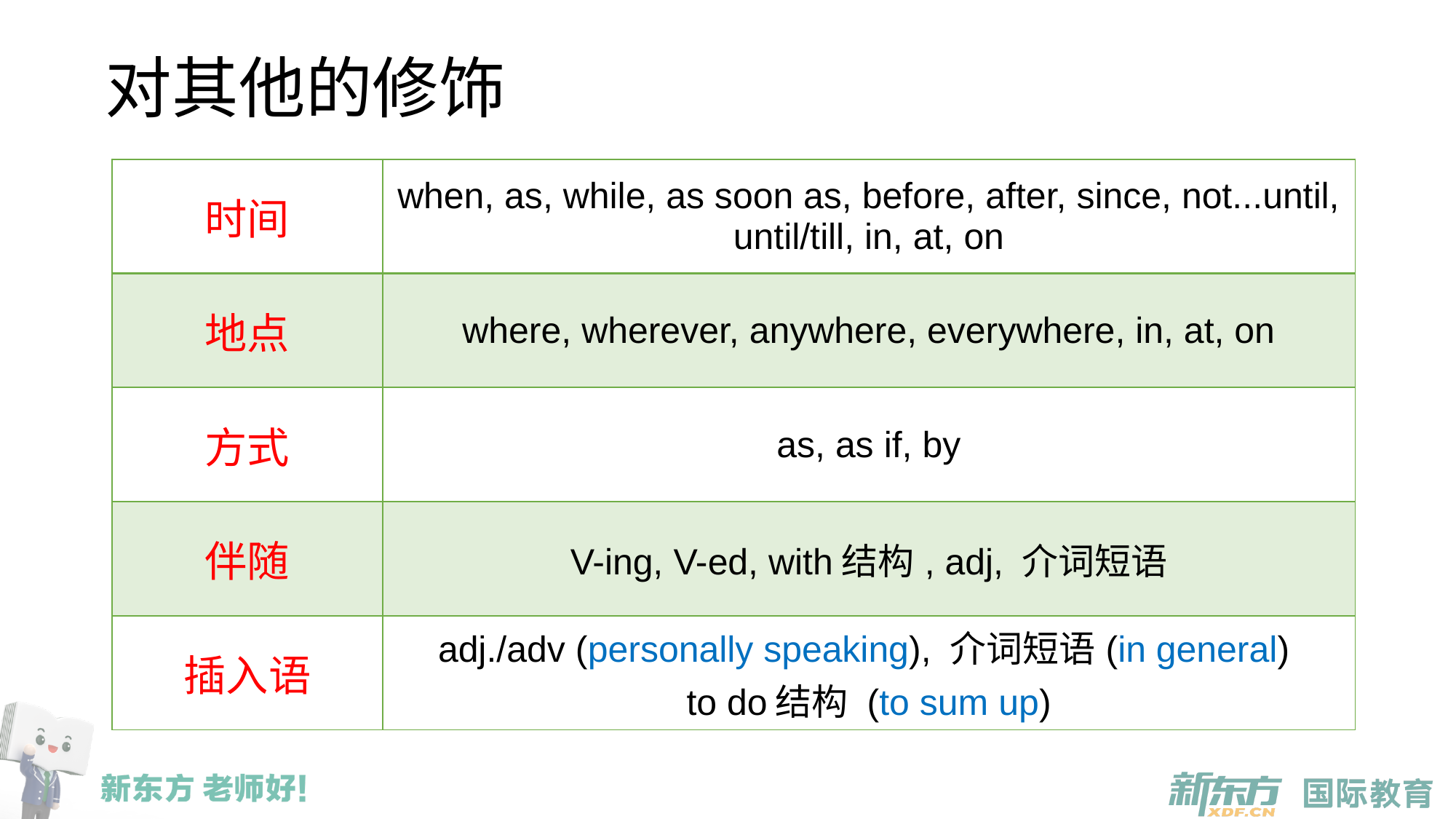

# 对其他的修饰
| 时间 | when, as, while, as soon as, before, after, since, not...until, until/till, in, at, on |
| --- | --- |
| 地点 | where, wherever, anywhere, everywhere, in, at, on |
| 方式 | as, as if, by |
| 伴随 | V-ing, V-ed, with结构, adj, 介词短语 |
| 插入语 | adj./adv (personally speaking), 介词短语(in general) to do结构 (to sum up) |